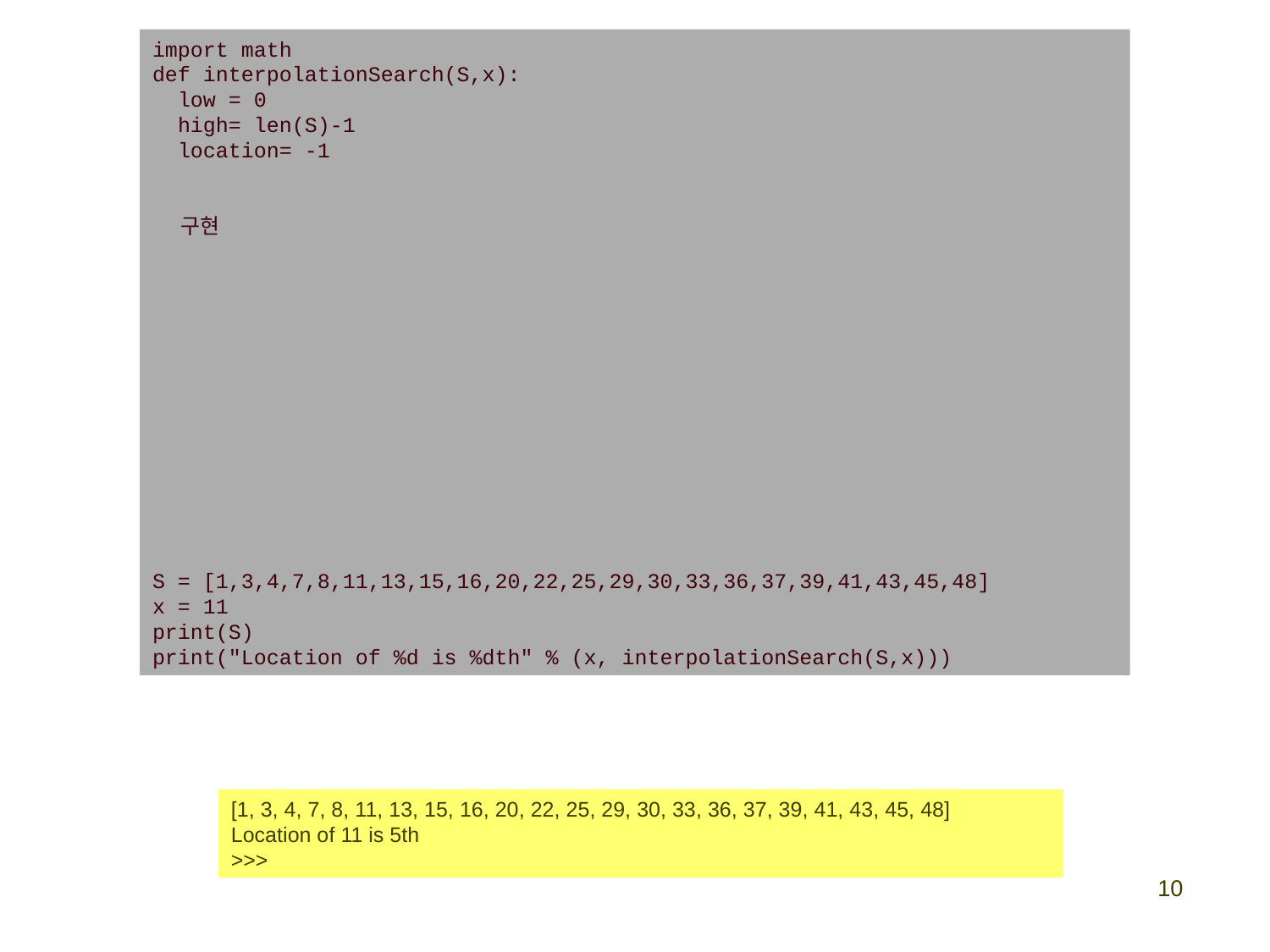

import math
def interpolationSearch(S,x):
  low = 0
  high= len(S)-1
  location= -1

     구현

S = [1,3,4,7,8,11,13,15,16,20,22,25,29,30,33,36,37,39,41,43,45,48]
x = 11
print(S)
print("Location of %d is %dth" % (x, interpolationSearch(S,x)))
[1, 3, 4, 7, 8, 11, 13, 15, 16, 20, 22, 25, 29, 30, 33, 36, 37, 39, 41, 43, 45, 48]
Location of 11 is 5th
>>>
10